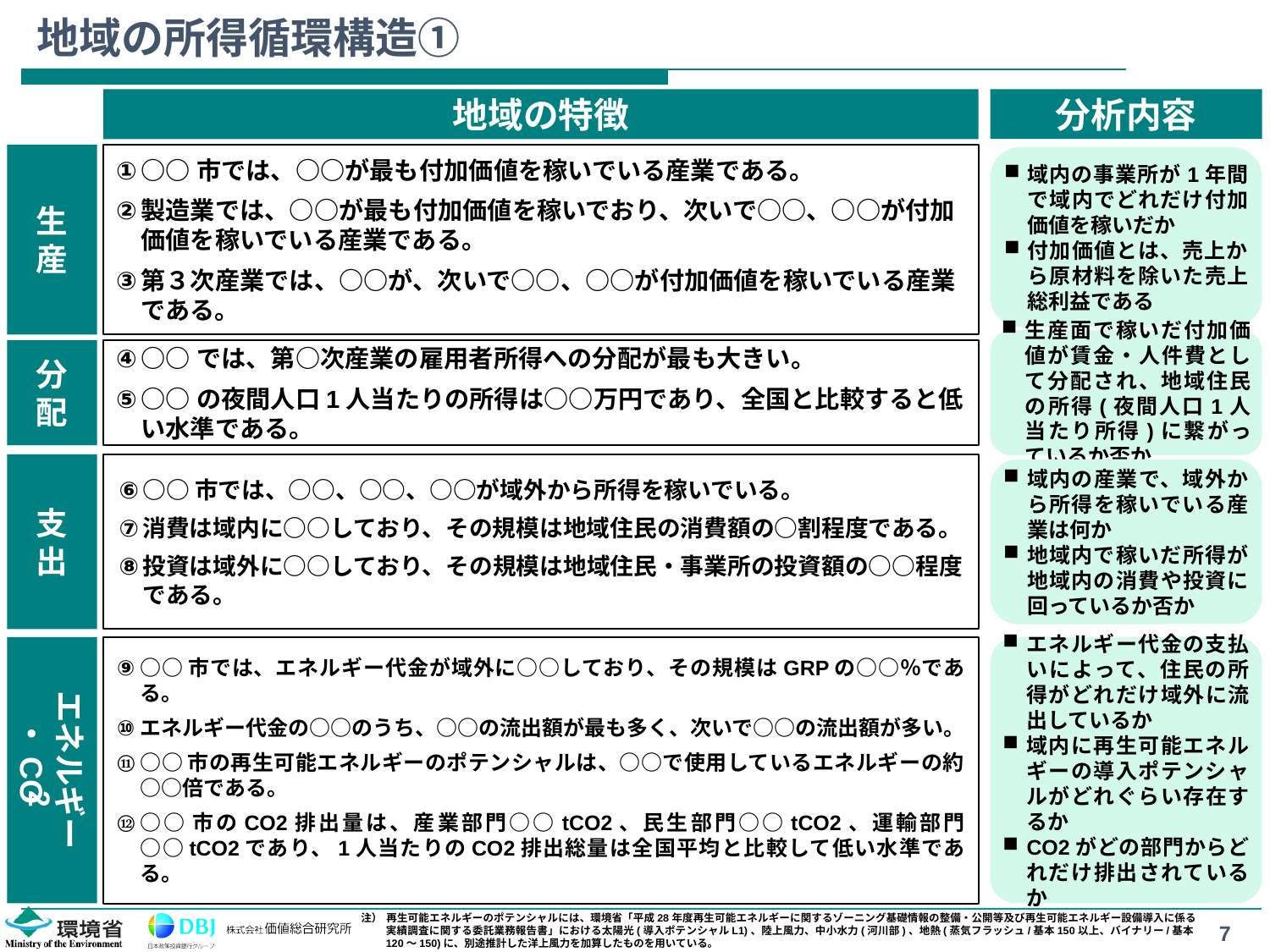

# 地域の所得循環構造①
地域の特徴
分析内容
生
産
○○市では、○○が最も付加価値を稼いでいる産業である。
製造業では、○○が最も付加価値を稼いでおり、次いで○○、○○が付加価値を稼いでいる産業である。
第３次産業では、○○が、次いで○○、○○が付加価値を稼いでいる産業である。
域内の事業所が1年間で域内でどれだけ付加価値を稼いだか
付加価値とは、売上から原材料を除いた売上総利益である
生産面で稼いだ付加価値が賃金・人件費として分配され、地域住民の所得(夜間人口1人当たり所得)に繋がっているか否か
分
配
○○では、第○次産業の雇用者所得への分配が最も大きい。
○○の夜間人口1人当たりの所得は○○万円であり、全国と比較すると低い水準である。
支
出
○○市では、○○、○○、○○が域外から所得を稼いでいる。
消費は域内に○○しており、その規模は地域住民の消費額の○割程度である。
投資は域外に○○しており、その規模は地域住民・事業所の投資額の○○程度である。
域内の産業で、域外から所得を稼いでいる産業は何か
地域内で稼いだ所得が地域内の消費や投資に回っているか否か
○○市では、エネルギー代金が域外に○○しており、その規模はGRPの○○％である。
エネルギー代金の○○のうち、○○の流出額が最も多く、次いで○○の流出額が多い。
○○市の再生可能エネルギーのポテンシャルは、○○で使用しているエネルギーの約○○倍である。
○○市のCO2排出量は、産業部門○○tCO2、民生部門○○tCO2、運輸部門○○tCO2であり、1人当たりのCO2排出総量は全国平均と比較して低い水準である。
エネルギー
・CO2
エネルギー代金の支払いによって、住民の所得がどれだけ域外に流出しているか
域内に再生可能エネルギーの導入ポテンシャルがどれぐらい存在するか
CO2がどの部門からどれだけ排出されているか
2
注）	再生可能エネルギーのポテンシャルには、環境省「平成28年度再生可能エネルギーに関するゾーニング基礎情報の整備・公開等及び再生可能エネルギー設備導入に係る実績調査に関する委託業務報告書」における太陽光(導入ポテンシャルL1)、陸上風力、中小水力(河川部)、地熱(蒸気フラッシュ/基本150以上、バイナリー/基本120～150)に、別途推計した洋上風力を加算したものを用いている。
7